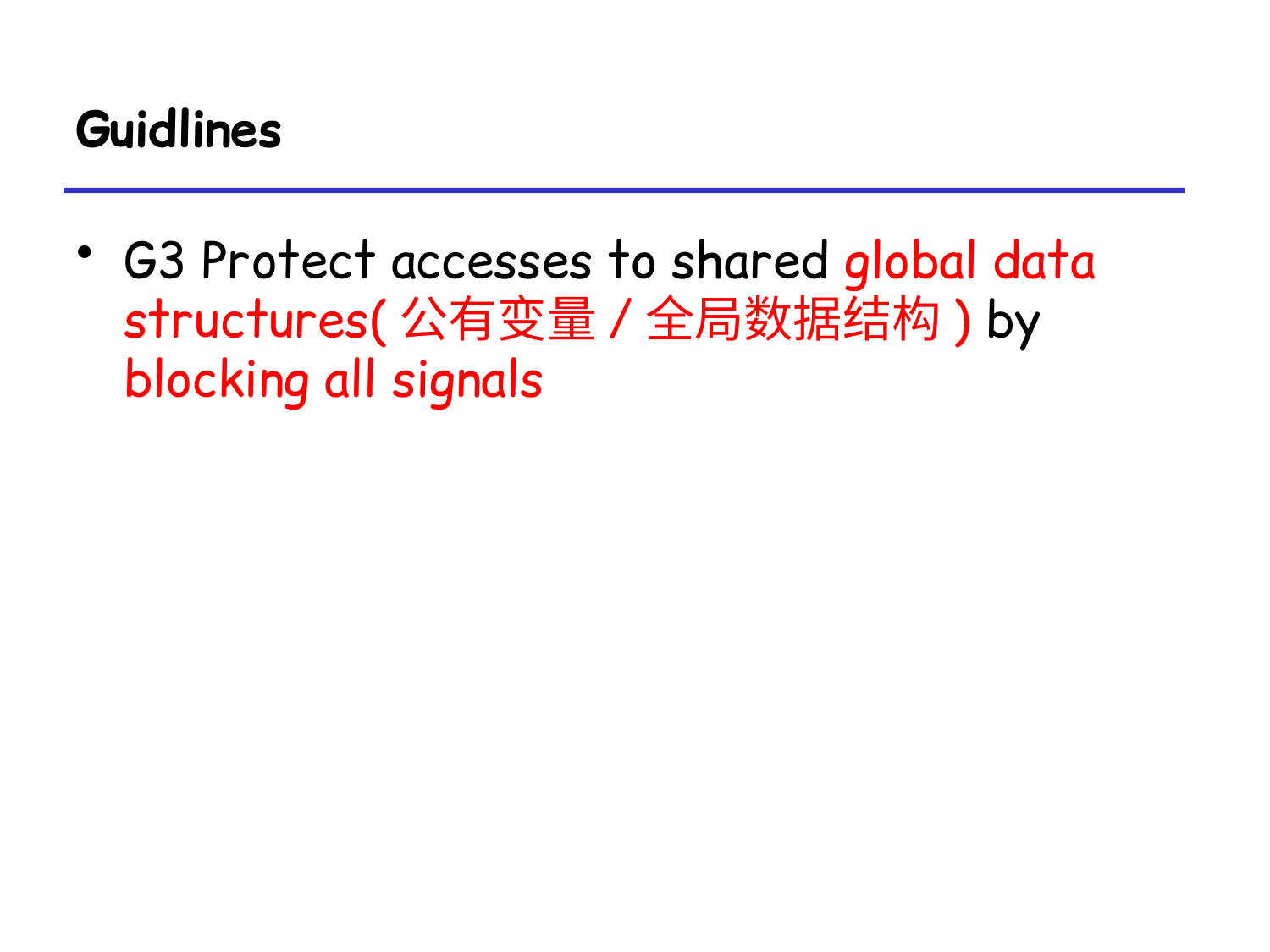

# Guidlines
G3 Protect accesses to shared global data structures(公有变量/全局数据结构) by blocking all signals
30